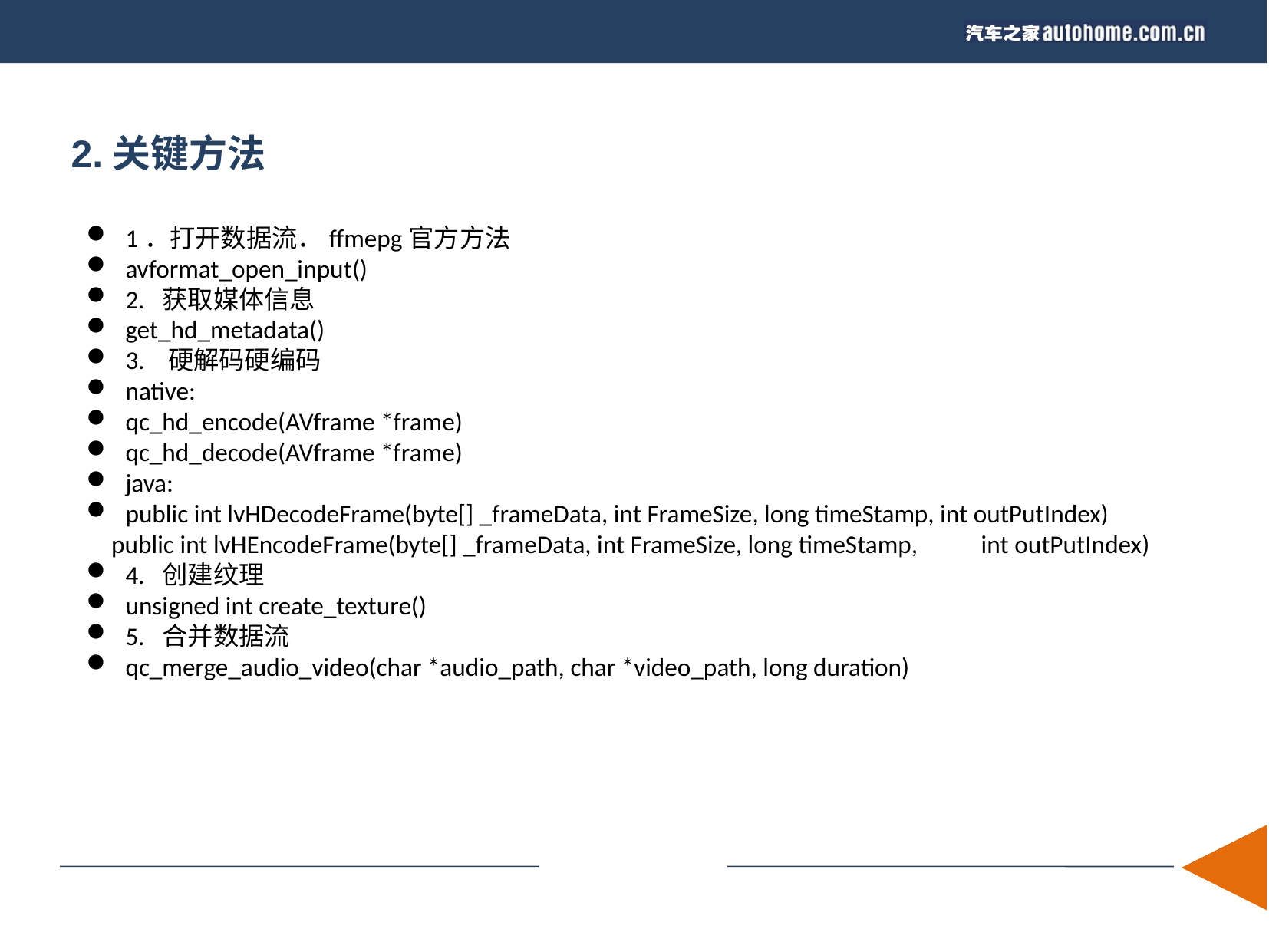

2.关键方法
1．打开数据流．ffmepg官方方法
avformat_open_input()
2.  获取媒体信息
get_hd_metadata()
3.   硬解码硬编码
native:
qc_hd_encode(AVframe *frame)
qc_hd_decode(AVframe *frame)
java:
public int lvHDecodeFrame(byte[] _frameData, int FrameSize, long timeStamp, int outPutIndex)
       public int lvHEncodeFrame(byte[] _frameData, int FrameSize, long timeStamp,           int outPutIndex)
4.  创建纹理
unsigned int create_texture()
5.  合并数据流
qc_merge_audio_video(char *audio_path, char *video_path, long duration)